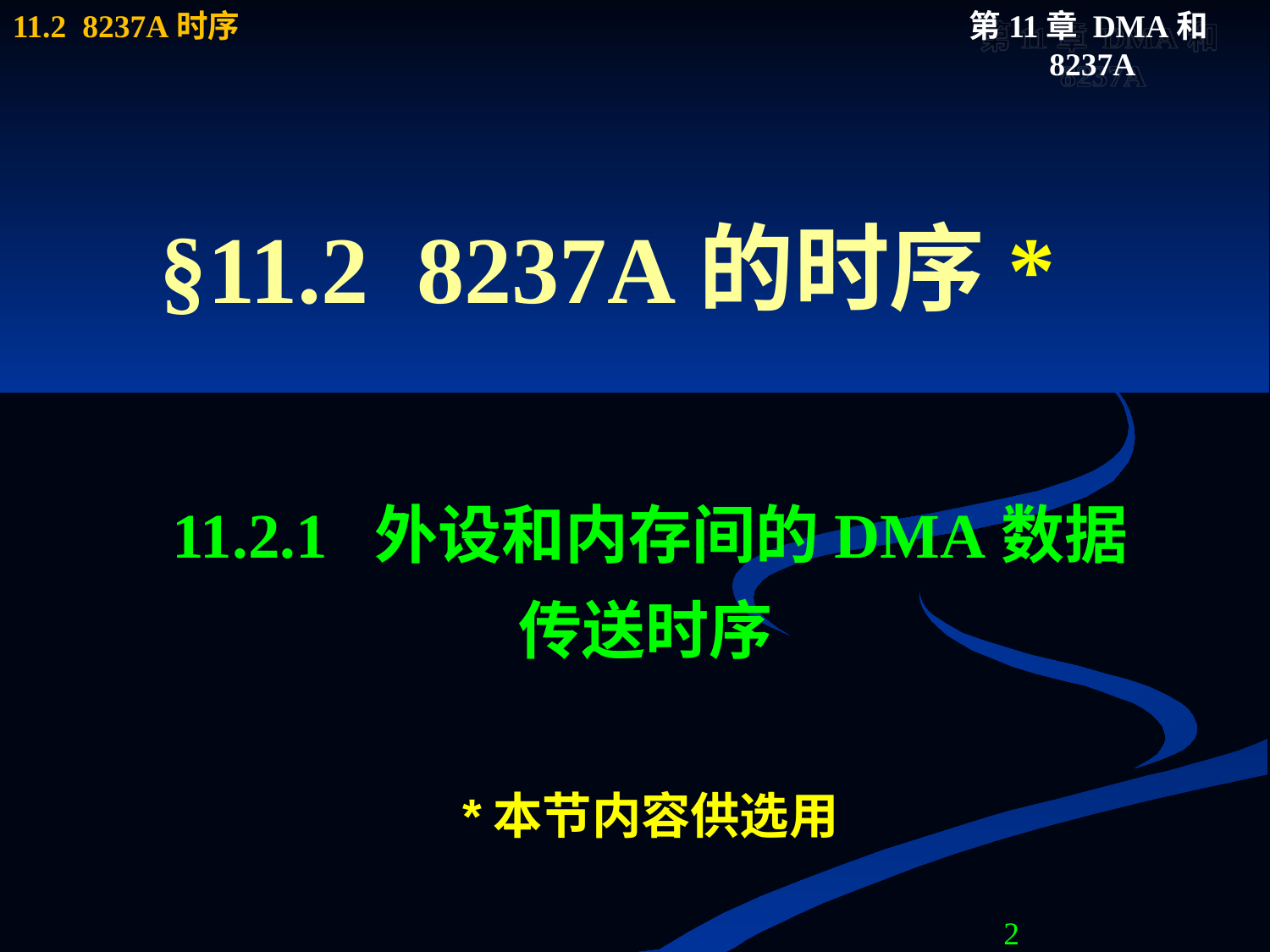

# §11.2  8237A的时序*

11.2.1  外设和内存间的DMA数据
                       传送时序

*本节内容供选用